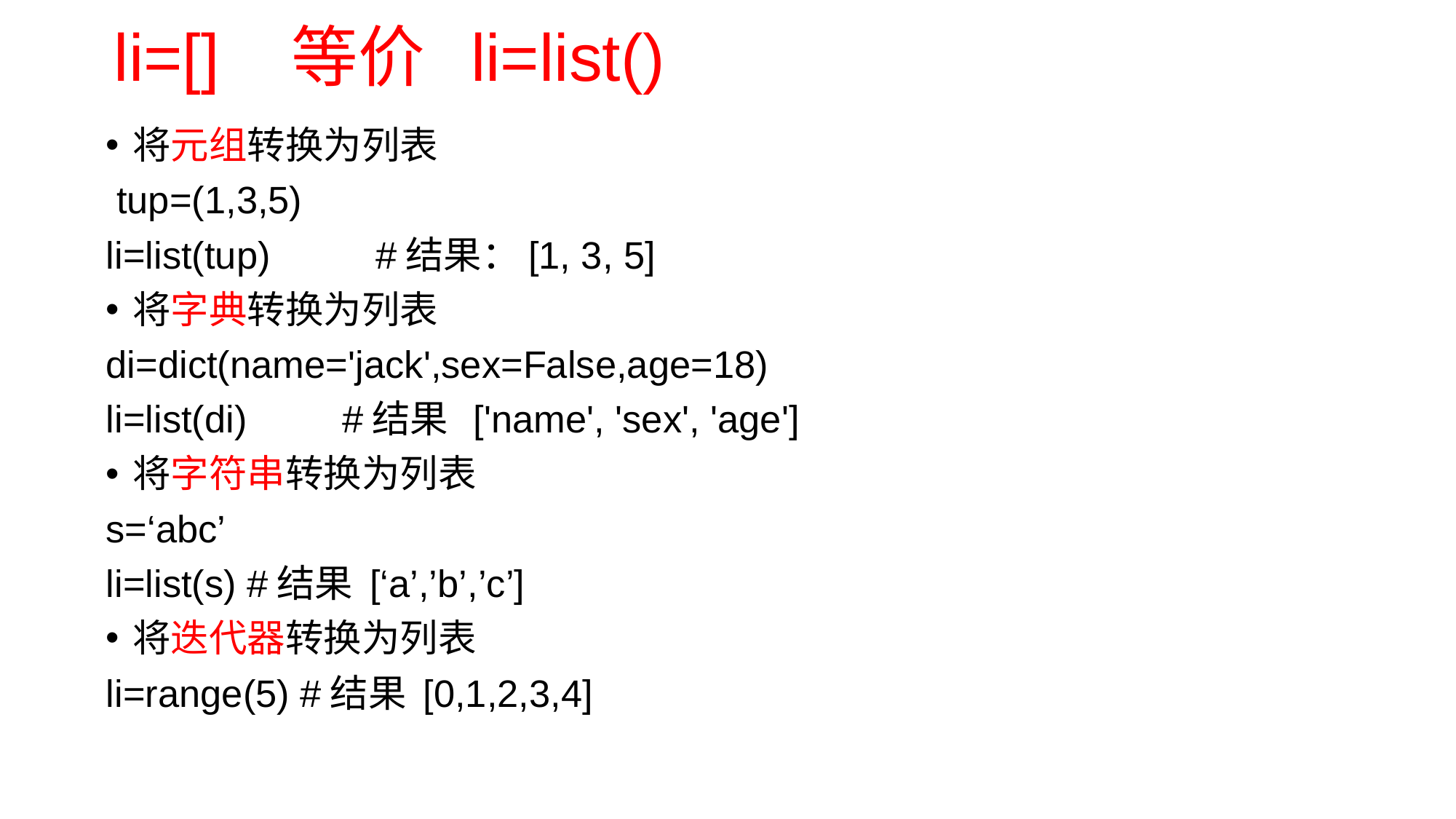

# li=[]   等价  li=list()
将元组转换为列表
 tup=(1,3,5)
li=list(tup)          #结果：[1, 3, 5]
将字典转换为列表
di=dict(name='jack',sex=False,age=18)
li=list(di)         #结果  ['name', 'sex', 'age']
将字符串转换为列表
s=‘abc’
li=list(s) #结果 [‘a’,’b’,’c’]
将迭代器转换为列表
li=range(5) #结果 [0,1,2,3,4]